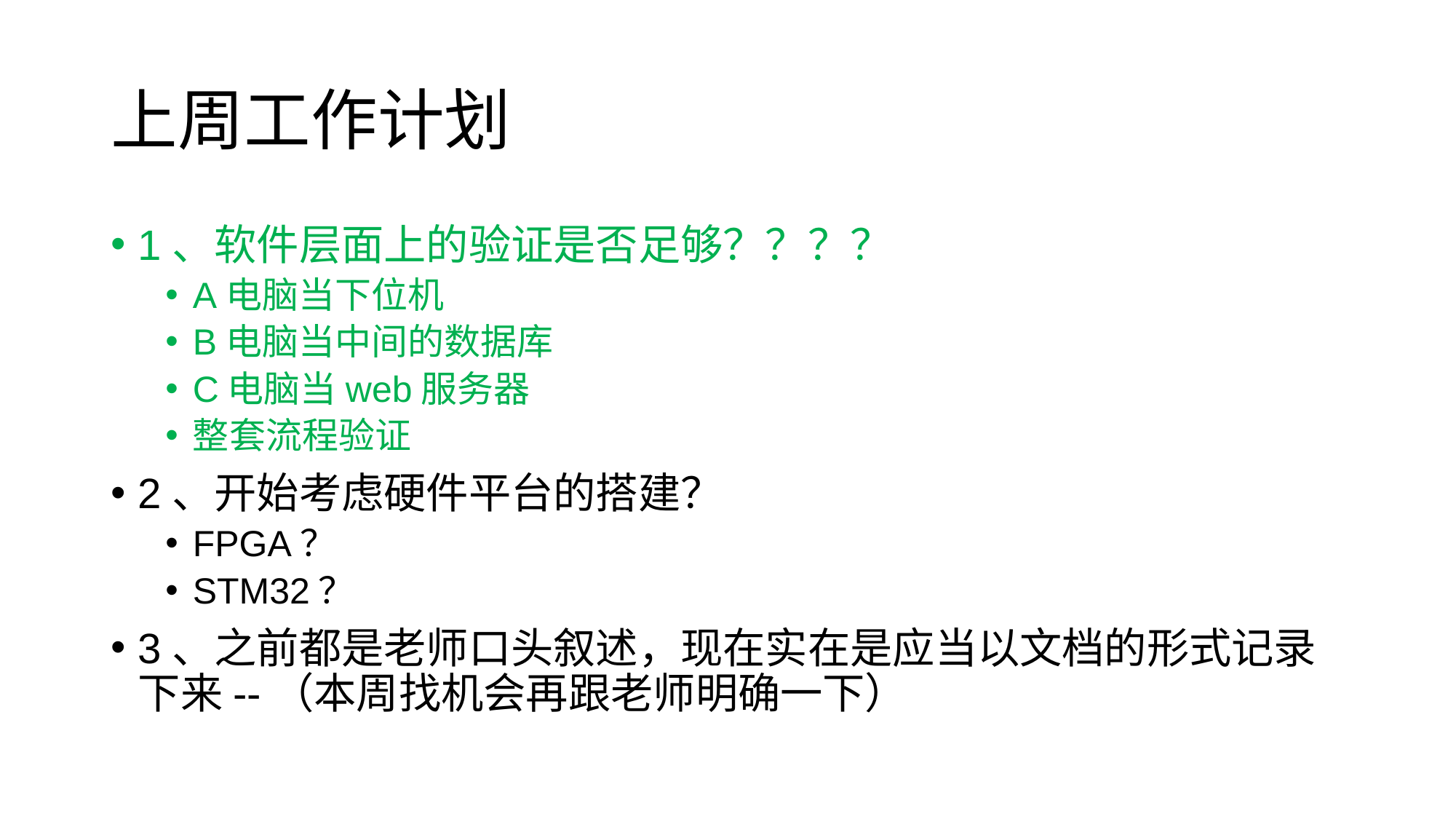

# 上周工作计划
1、软件层面上的验证是否足够？？？？
A电脑当下位机
B电脑当中间的数据库
C电脑当web服务器
整套流程验证
2、开始考虑硬件平台的搭建？
FPGA？
STM32？
3、之前都是老师口头叙述，现在实在是应当以文档的形式记录下来--（本周找机会再跟老师明确一下）